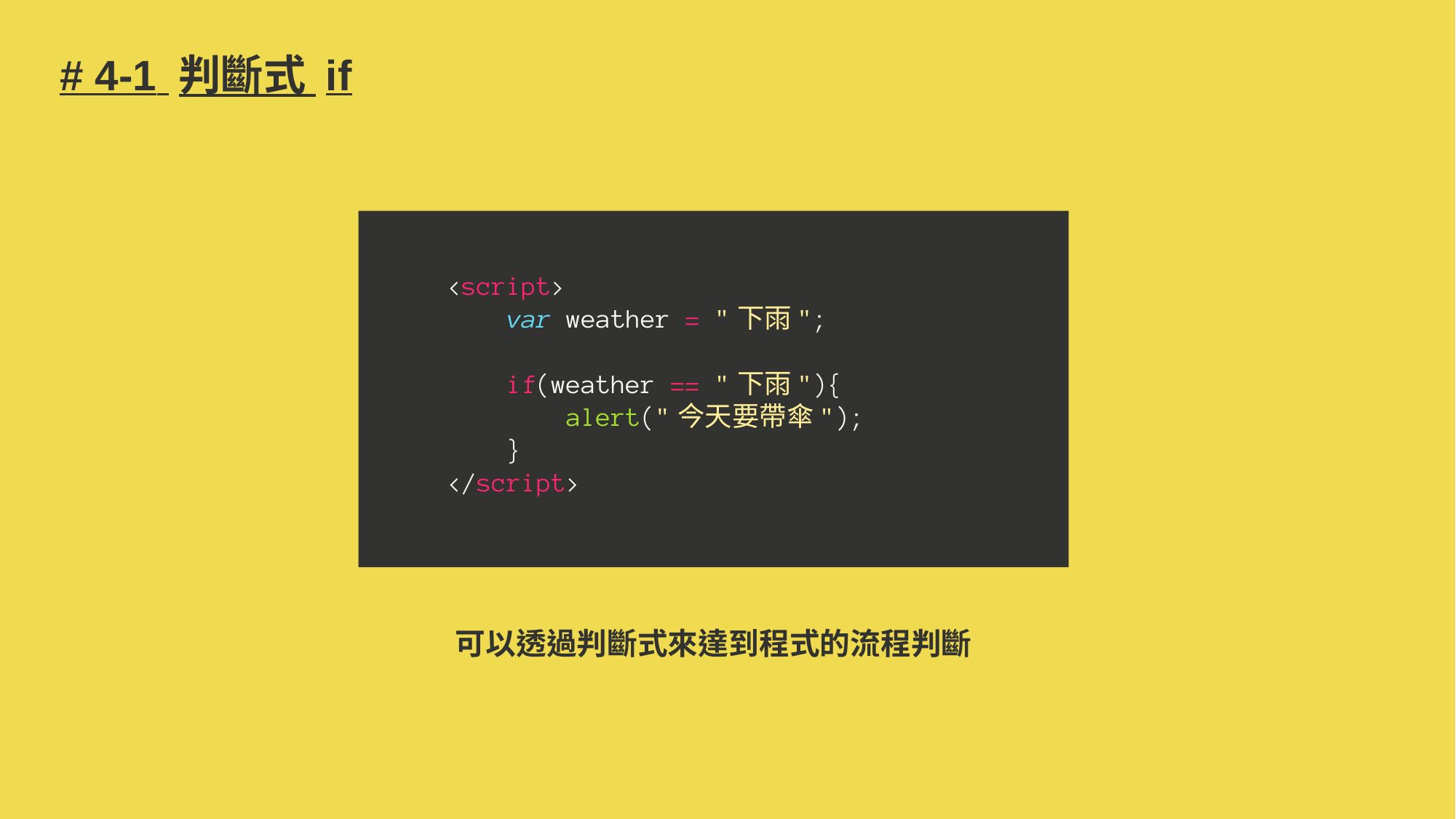

# # 4-1 判斷式 if

<script>
    var weather = "下雨";
    if(weather == "下雨"){
        alert("今天要帶傘");
    }
</script>
可以透過判斷式來達到程式的流程判斷